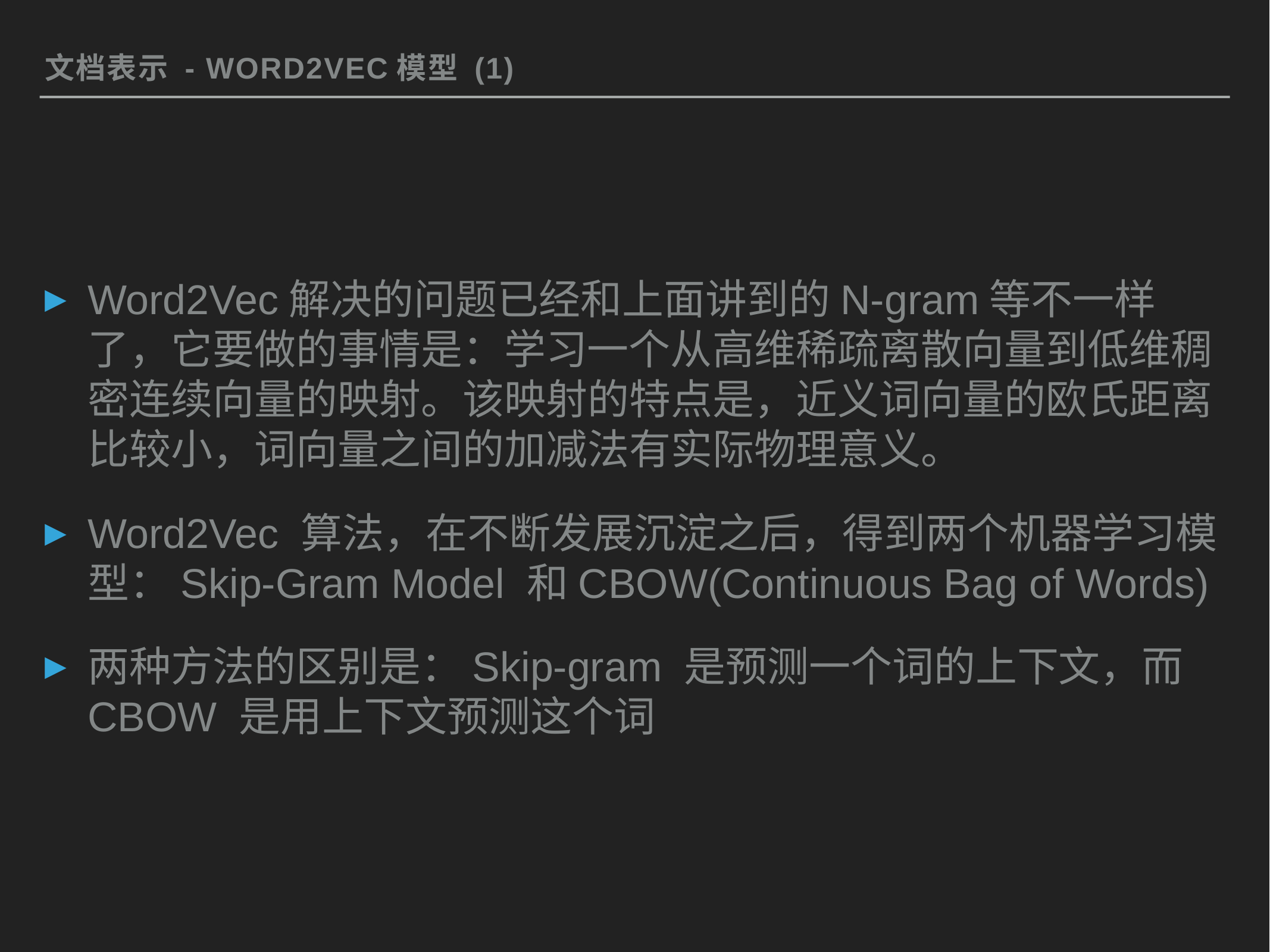

文档表示 - Word2vec模型 (1)
Word2Vec解决的问题已经和上面讲到的N-gram等不一样了，它要做的事情是：学习一个从高维稀疏离散向量到低维稠密连续向量的映射。该映射的特点是，近义词向量的欧氏距离比较小，词向量之间的加减法有实际物理意义。
Word2Vec 算法，在不断发展沉淀之后，得到两个机器学习模型：Skip-Gram Model 和CBOW(Continuous Bag of Words)
两种方法的区别是：Skip-gram 是预测一个词的上下文，而 CBOW 是用上下文预测这个词